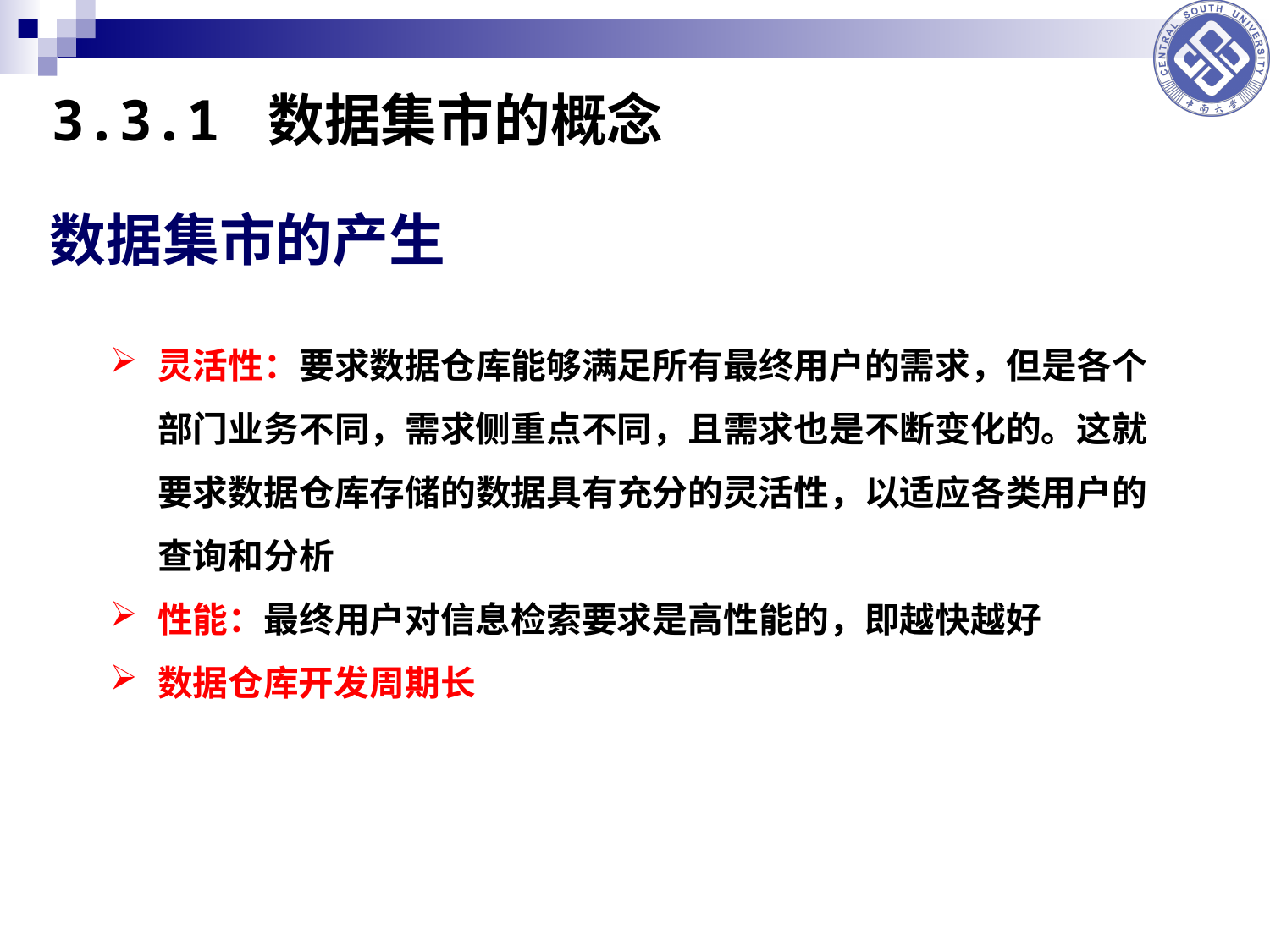

3.3.1 数据集市的概念
数据集市的产生
灵活性：要求数据仓库能够满足所有最终用户的需求，但是各个部门业务不同，需求侧重点不同，且需求也是不断变化的。这就要求数据仓库存储的数据具有充分的灵活性，以适应各类用户的查询和分析
性能：最终用户对信息检索要求是高性能的，即越快越好
数据仓库开发周期长